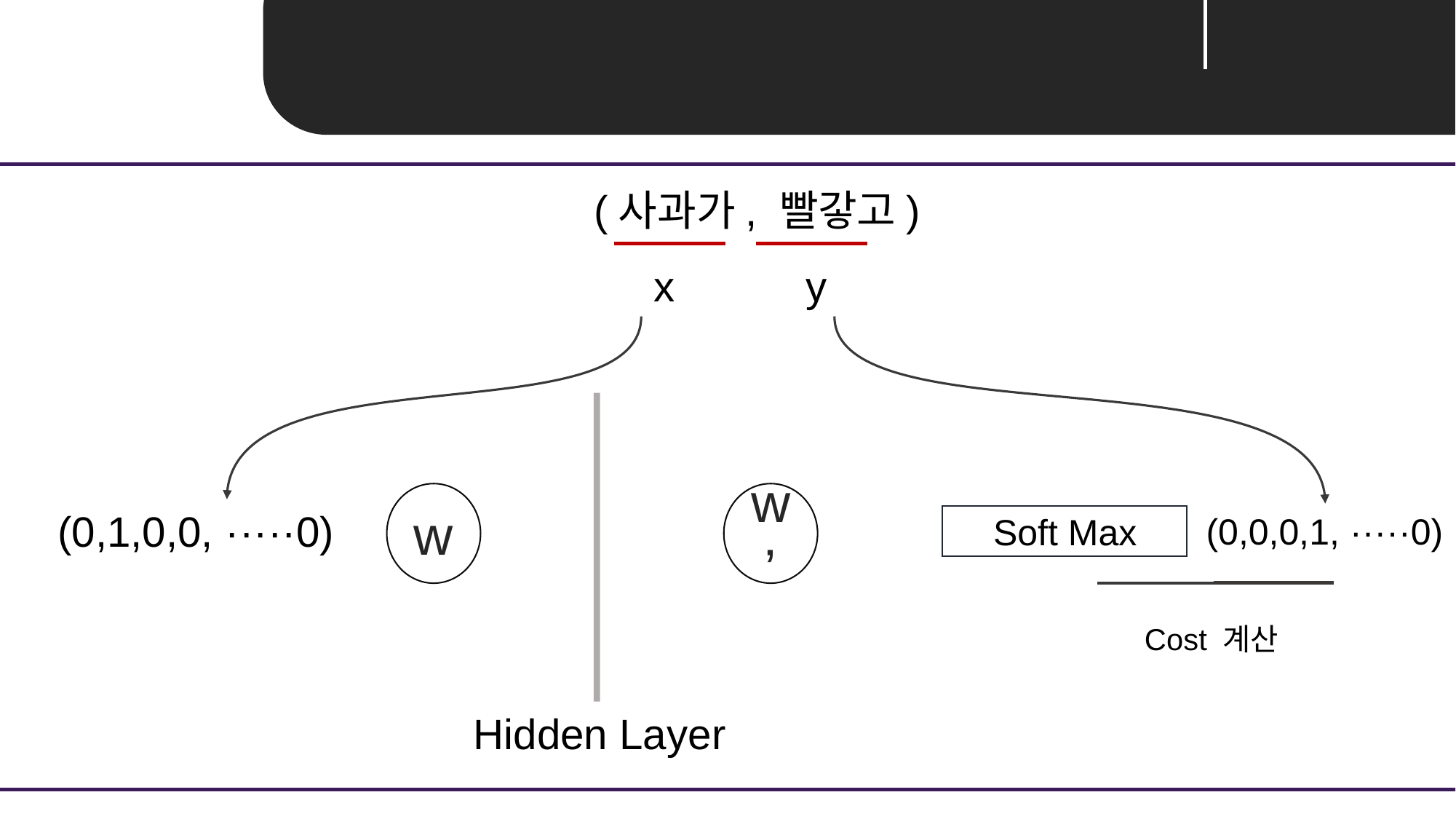

Unit  03 ㅣ  Word2Vec
(사과가, 빨갛고)
x
y

w
w’
(0,1,0,0, ·····0)
Soft Max

(0,0,0,1, ·····0)
Cost 계산
Hidden Layer